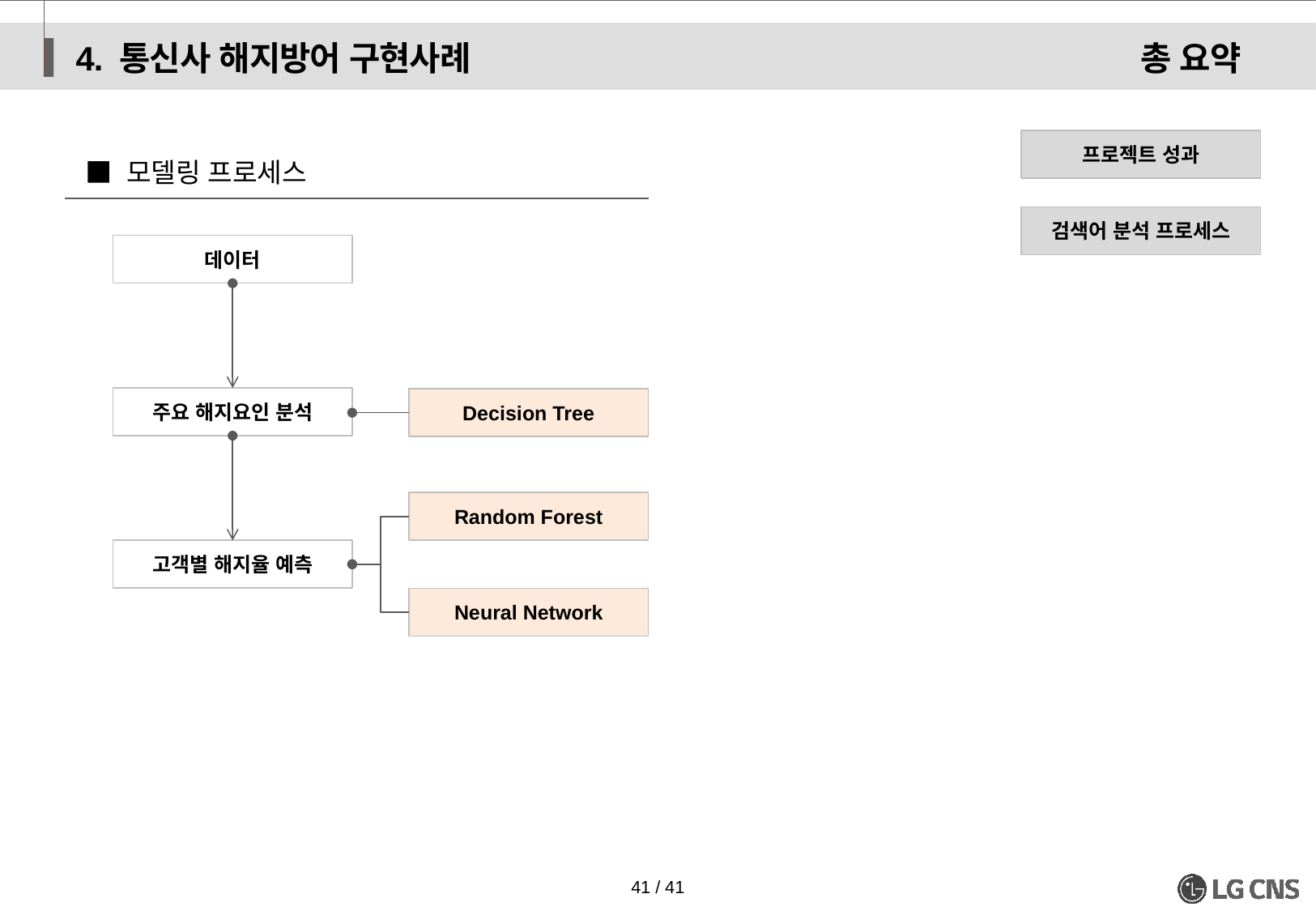

4. 통신사 해지방어 구현사례
총 요약
프로젝트 성과
■ 모델링 프로세스
검색어 분석 프로세스
데이터
주요 해지요인 분석
Decision Tree
Random Forest
고객별 해지율 예측
Neural Network